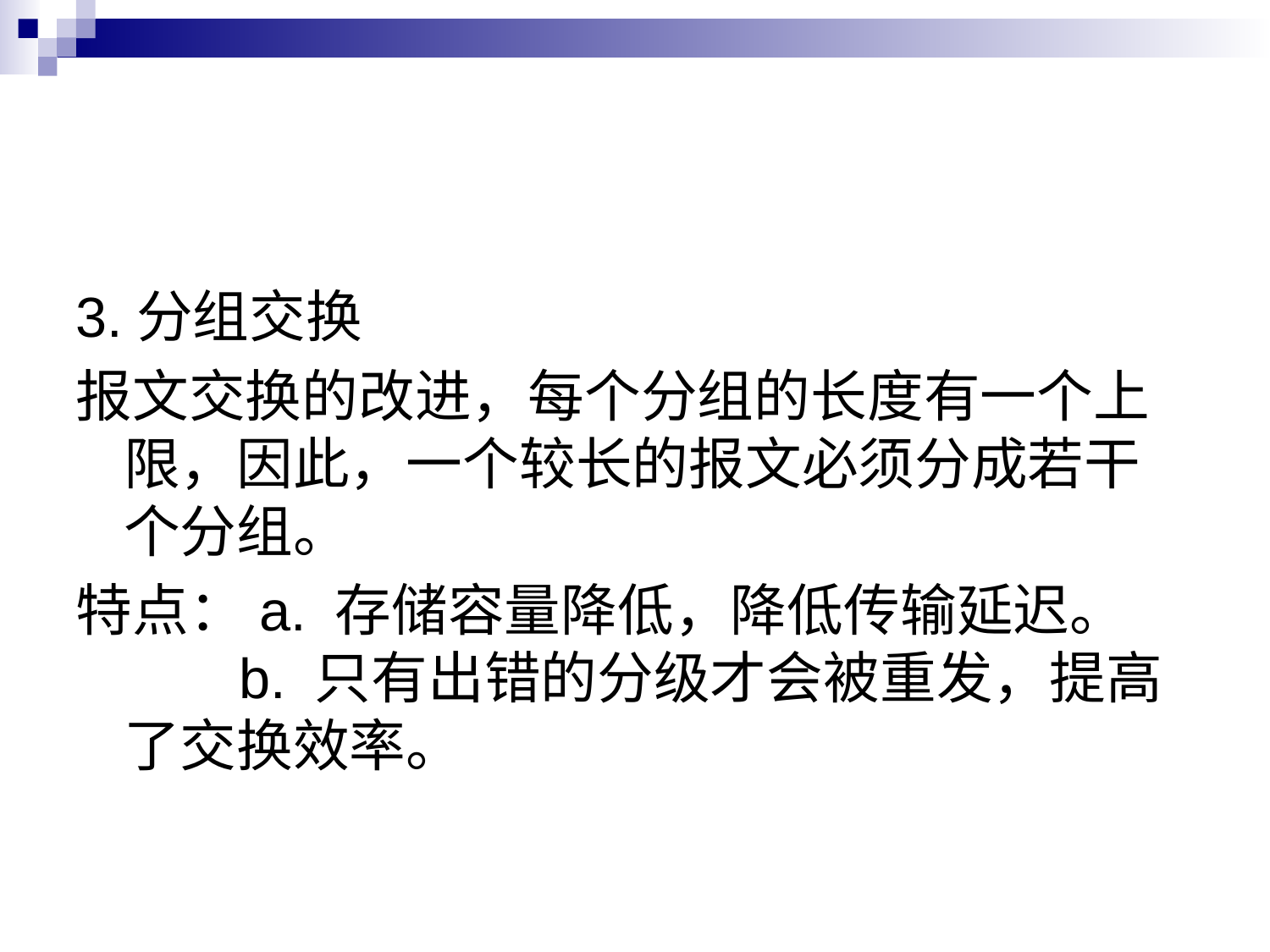

#
3.分组交换
报文交换的改进，每个分组的长度有一个上限，因此，一个较长的报文必须分成若干个分组。
特点：a. 存储容量降低，降低传输延迟。
        b. 只有出错的分级才会被重发，提高了交换效率。